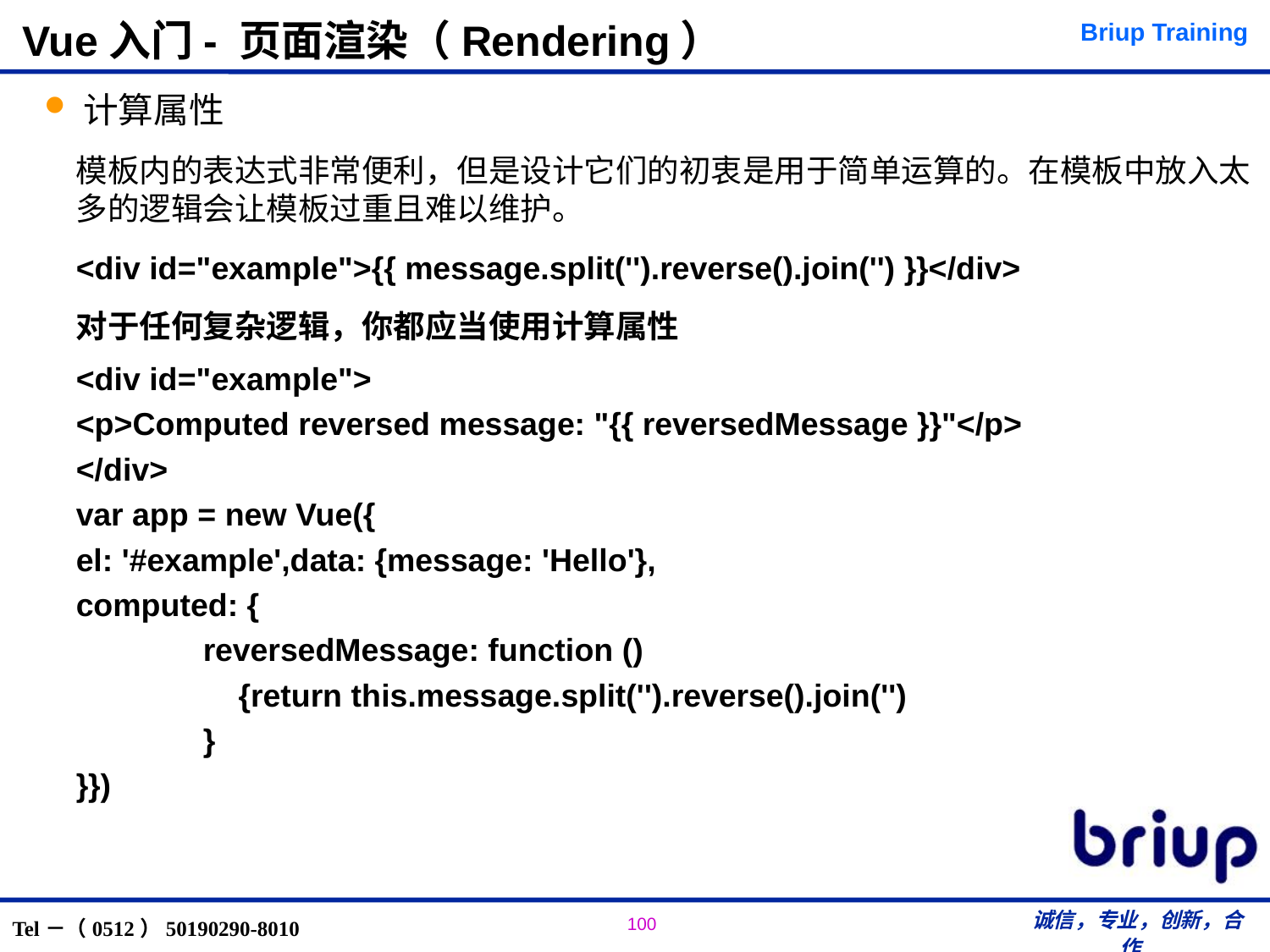

计算属性
模板内的表达式非常便利，但是设计它们的初衷是用于简单运算的。在模板中放入太多的逻辑会让模板过重且难以维护。
<div id="example">{{ message.split('').reverse().join('') }}</div>
对于任何复杂逻辑，你都应当使用计算属性
<div id="example">
<p>Computed reversed message: "{{ reversedMessage }}"</p>
</div>
var app = new Vue({
el: '#example',data: {message: 'Hello'},
computed: {
	reversedMessage: function ()
	    {return this.message.split('').reverse().join('')
	}
}})

# Vue入门- 页面渲染（Rendering）